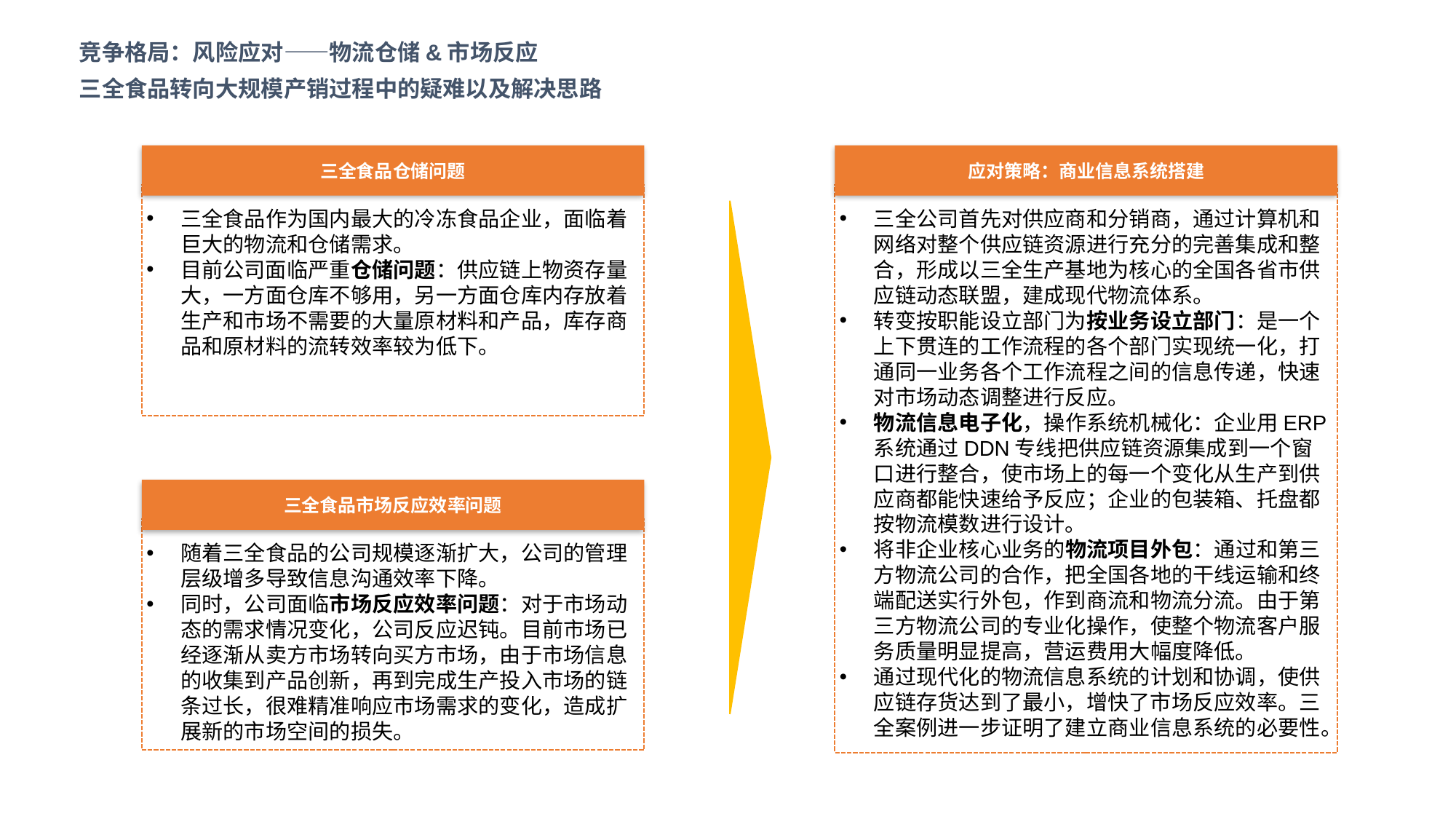

竞争格局：风险应对——物流仓储&市场反应
三全食品转向大规模产销过程中的疑难以及解决思路
三全食品仓储问题
应对策略：商业信息系统搭建

三全食品作为国内最大的冷冻食品企业，面临着巨大的物流和仓储需求。
目前公司面临严重仓储问题：供应链上物资存量大，一方面仓库不够用，另一方面仓库内存放着生产和市场不需要的大量原材料和产品，库存商品和原材料的流转效率较为低下。
三全公司首先对供应商和分销商，通过计算机和网络对整个供应链资源进行充分的完善集成和整合，形成以三全生产基地为核心的全国各省市供应链动态联盟，建成现代物流体系。
转变按职能设立部门为按业务设立部门：是一个上下贯连的工作流程的各个部门实现统一化，打通同一业务各个工作流程之间的信息传递，快速对市场动态调整进行反应。
物流信息电子化，操作系统机械化：企业用ERP系统通过DDN专线把供应链资源集成到一个窗口进行整合，使市场上的每一个变化从生产到供应商都能快速给予反应；企业的包装箱、托盘都按物流模数进行设计。
将非企业核心业务的物流项目外包：通过和第三方物流公司的合作，把全国各地的干线运输和终端配送实行外包，作到商流和物流分流。由于第三方物流公司的专业化操作，使整个物流客户服务质量明显提高，营运费用大幅度降低。
通过现代化的物流信息系统的计划和协调，使供应链存货达到了最小，增快了市场反应效率。三全案例进一步证明了建立商业信息系统的必要性。

三全食品市场反应效率问题

随着三全食品的公司规模逐渐扩大，公司的管理层级增多导致信息沟通效率下降。
同时，公司面临市场反应效率问题：对于市场动态的需求情况变化，公司反应迟钝。目前市场已经逐渐从卖方市场转向买方市场，由于市场信息的收集到产品创新，再到完成生产投入市场的链条过长，很难精准响应市场需求的变化，造成扩展新的市场空间的损失。